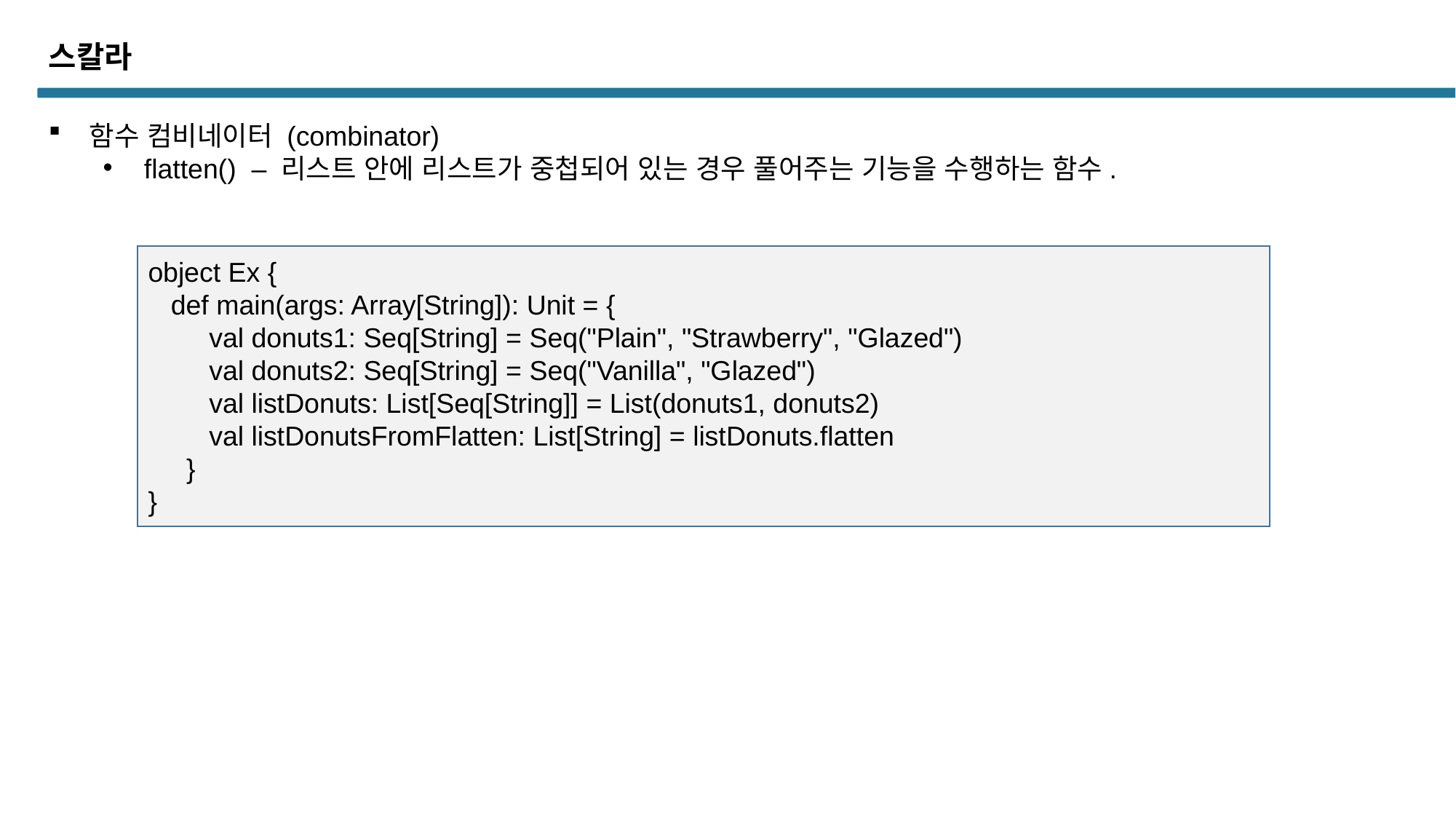

스칼라
함수 컴비네이터 (combinator)
flatten()  – 리스트 안에 리스트가 중첩되어 있는 경우 풀어주는 기능을 수행하는 함수.
object Ex {
   def main(args: Array[String]): Unit = {
        val donuts1: Seq[String] = Seq("Plain", "Strawberry", "Glazed")
        val donuts2: Seq[String] = Seq("Vanilla", "Glazed")
        val listDonuts: List[Seq[String]] = List(donuts1, donuts2)
        val listDonutsFromFlatten: List[String] = listDonuts.flatten
     }
}